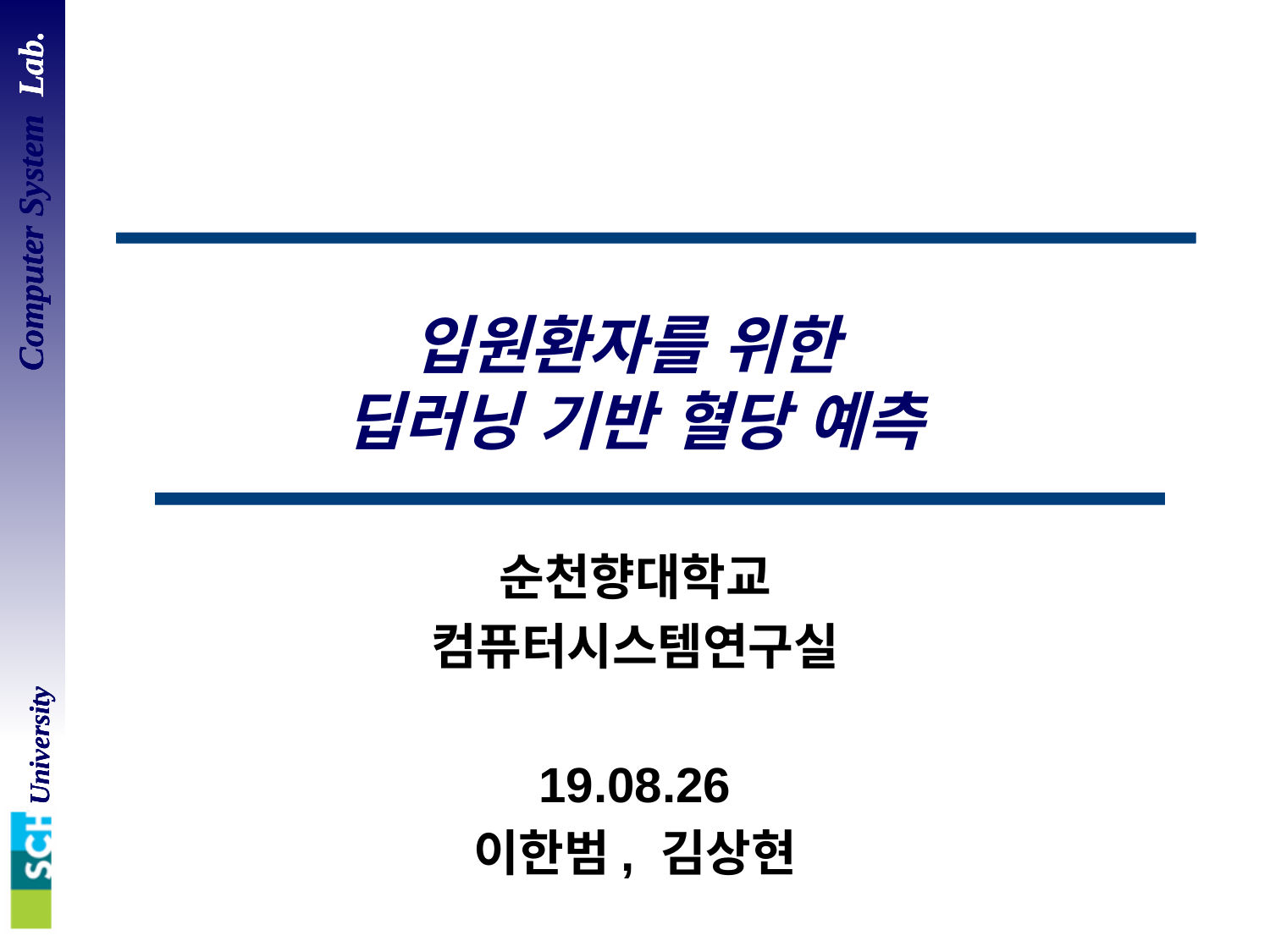

# 입원환자를 위한 딥러닝 기반 혈당 예측
순천향대학교
컴퓨터시스템연구실

19.08.26
이한범, 김상현